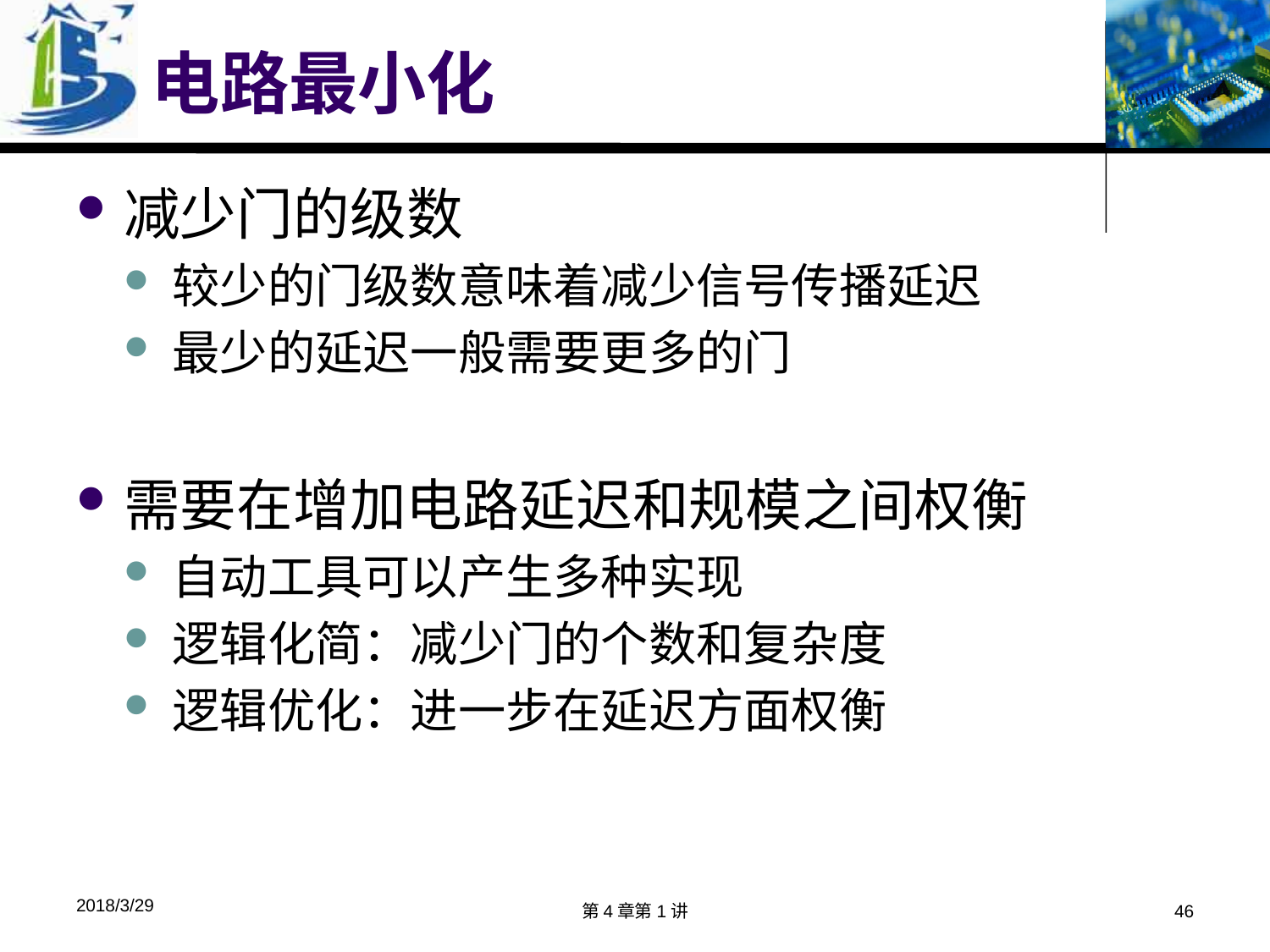

# 电路最小化
减少门的级数
较少的门级数意味着减少信号传播延迟
最少的延迟一般需要更多的门

需要在增加电路延迟和规模之间权衡
自动工具可以产生多种实现
逻辑化简：减少门的个数和复杂度
逻辑优化：进一步在延迟方面权衡

2018/3/29
第4章第1讲
46